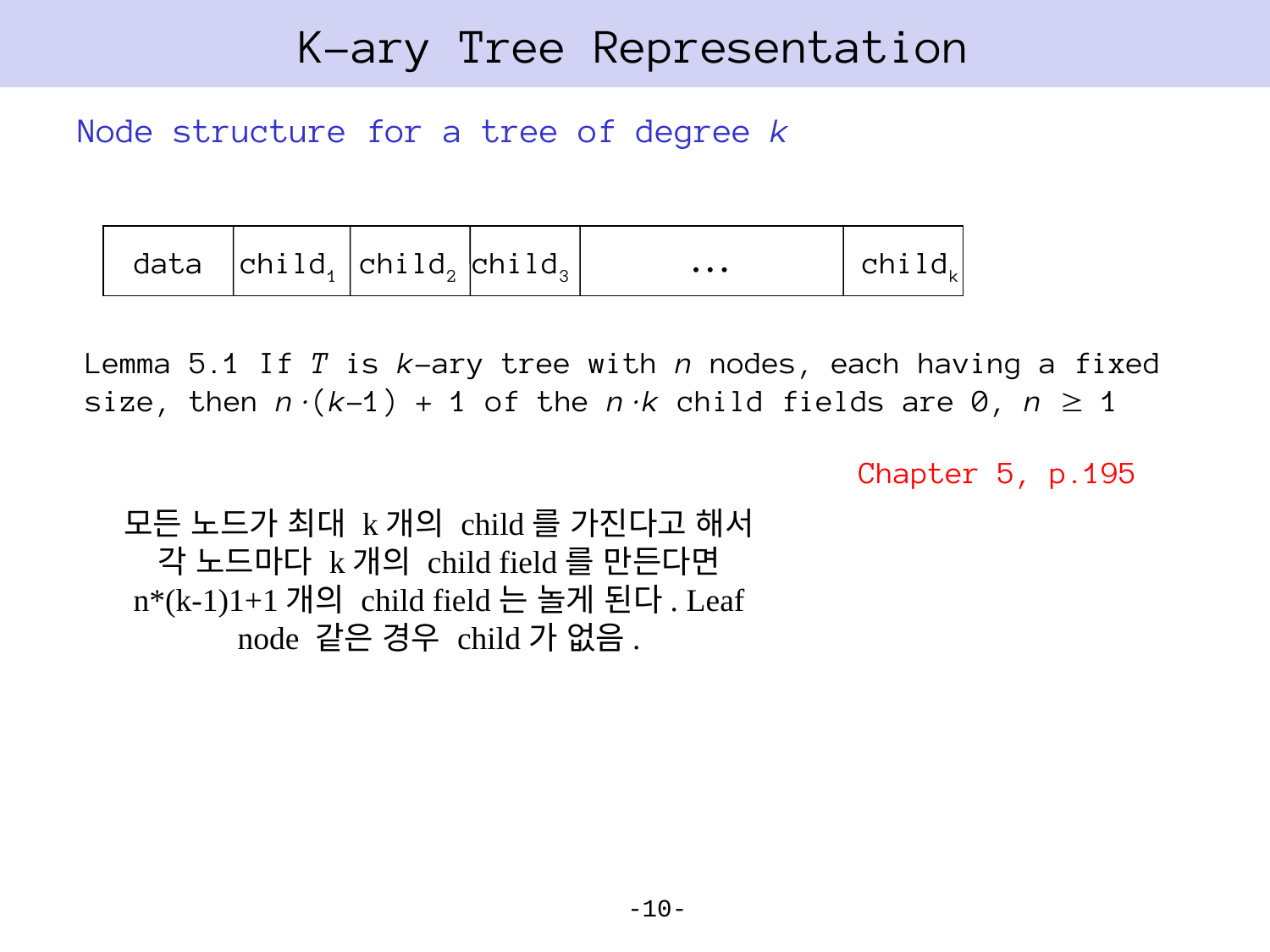

# K-ary Tree Representation
Node structure for a tree of degree k

…

data
child1
child2
child3
childk
Lemma 5.1 If T is k-ary tree with n nodes, each having a fixed size, then n⋅(k-1) + 1 of the n⋅k child fields are 0, n ≥ 1
Chapter 5, p.195
모든 노드가 최대 k개의 child를 가진다고 해서 각 노드마다 k개의 child field를 만든다면 n*(k-1)1+1개의 child field는 놀게 된다. Leaf node 같은 경우 child가 없음.
-10-